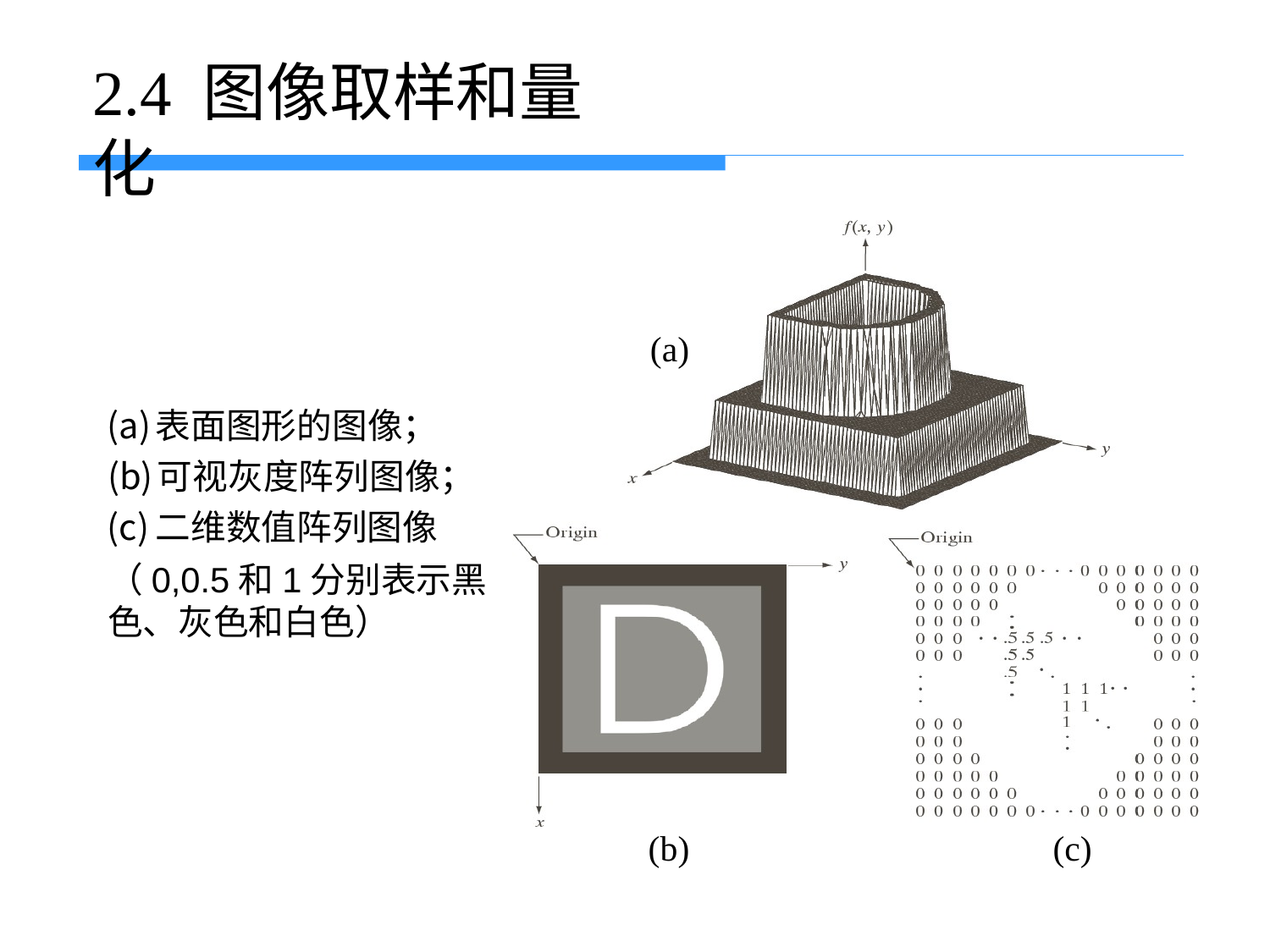

# 2.4 图像取样和量化

(a)
表面图形的图像；
可视灰度阵列图像；
二维数值阵列图像
（0,0.5和1分别表示黑
色、灰色和白色）
(c)
(b)